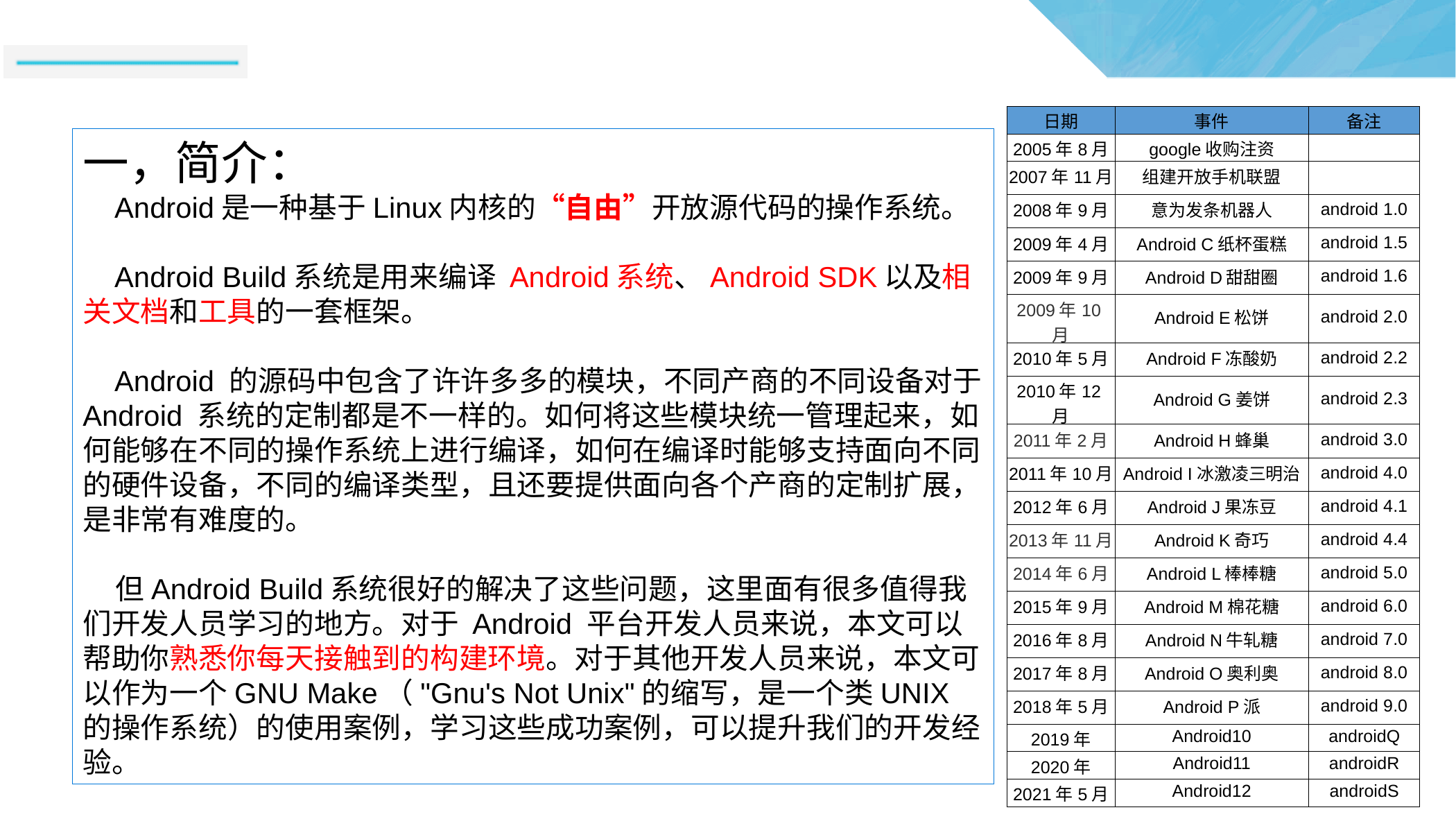

| 日期 | 事件 | 备注 |
| --- | --- | --- |
| 2005年8月 | google收购注资 |  |
| 2007年11月 | 组建开放手机联盟 |  |
| 2008年9月 | 意为发条机器人 | android 1.0 |
| 2009年4月 | Android C纸杯蛋糕 | android 1.5 |
| 2009年9月 | Android D甜甜圈 | android 1.6 |
| 2009年10月 | Android E松饼 | android 2.0 |
| 2010年5月 | Android F冻酸奶 | android 2.2 |
| 2010年12月 | Android G姜饼 | android 2.3 |
| 2011年2月 | Android H蜂巢 | android 3.0 |
| 2011年10月 | Android I冰激凌三明治 | android 4.0 |
| 2012年6月 | Android J果冻豆 | android 4.1 |
| 2013年11月 | Android K奇巧 | android 4.4 |
| 2014年6月 | Android L棒棒糖 | android 5.0 |
| 2015年9月 | Android M棉花糖 | android 6.0 |
| 2016年8月 | Android N牛轧糖 | android 7.0 |
| 2017年8月 | Android O奥利奥 | android 8.0 |
| 2018年5月 | Android P派 | android 9.0 |
| 2019年 | Android10 | androidQ |
| 2020年 | Android11 | androidR |
| 2021年5月 | Android12 | androidS |
一，简介：
    Android是一种基于Linux内核的“自由”开放源代码的操作系统。

    Android Build系统是用来编译 Android系统、Android SDK以及相关文档和工具的一套框架。

    Android 的源码中包含了许许多多的模块，不同产商的不同设备对于 Android 系统的定制都是不一样的。如何将这些模块统一管理起来，如何能够在不同的操作系统上进行编译，如何在编译时能够支持面向不同的硬件设备，不同的编译类型，且还要提供面向各个产商的定制扩展，是非常有难度的。

    但Android Build系统很好的解决了这些问题，这里面有很多值得我们开发人员学习的地方。对于 Android 平台开发人员来说，本文可以帮助你熟悉你每天接触到的构建环境。对于其他开发人员来说，本文可以作为一个GNU Make（"Gnu's Not Unix"的缩写，是一个类UNIX的操作系统）的使用案例，学习这些成功案例，可以提升我们的开发经验。